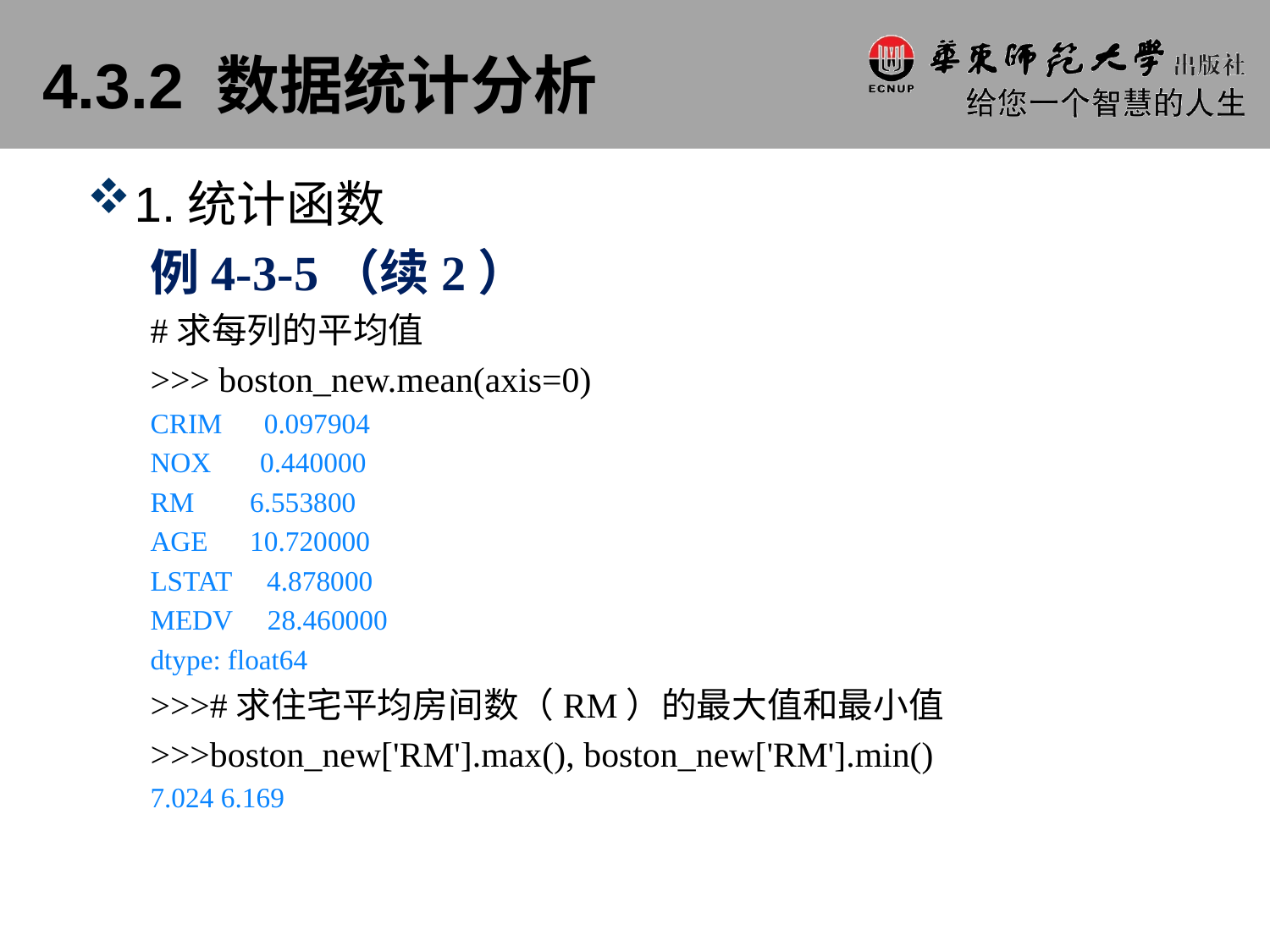

# 4.3.2 数据统计分析
1.统计函数
例4-3-5（续2）
#求每列的平均值
>>> boston_new.mean(axis=0)
CRIM      0.097904
NOX       0.440000
RM        6.553800
AGE      10.720000
LSTAT     4.878000
MEDV     28.460000
dtype: float64
>>>#求住宅平均房间数（RM）的最大值和最小值
>>>boston_new['RM'].max(), boston_new['RM'].min()
7.024 6.169